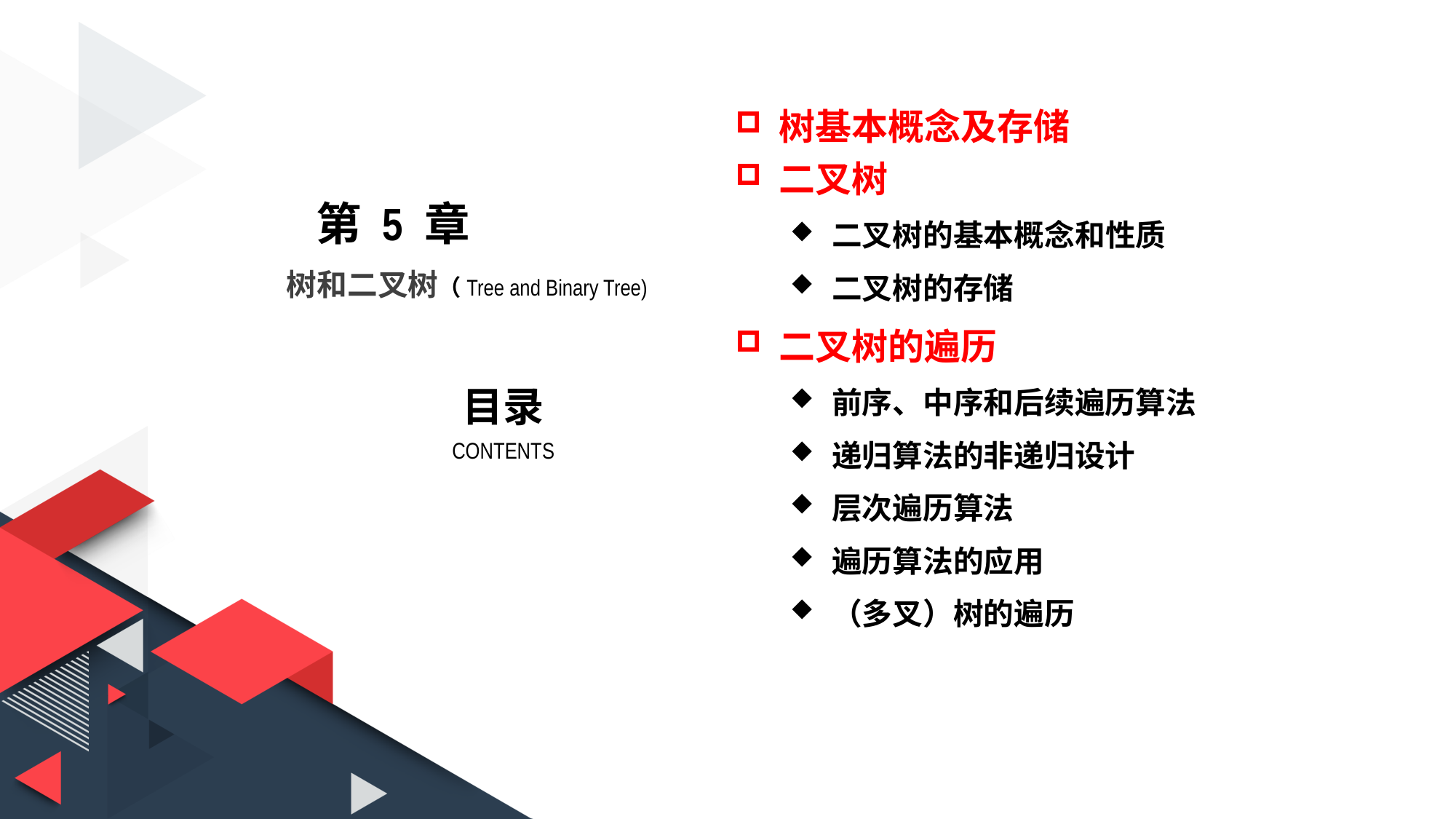

树基本概念及存储
二叉树
二叉树的基本概念和性质
二叉树的存储
二叉树的遍历
前序、中序和后续遍历算法
递归算法的非递归设计
层次遍历算法
遍历算法的应用
（多叉）树的遍历

第 5 章
树和二叉树（Tree and Binary Tree)
目录
CONTENTS